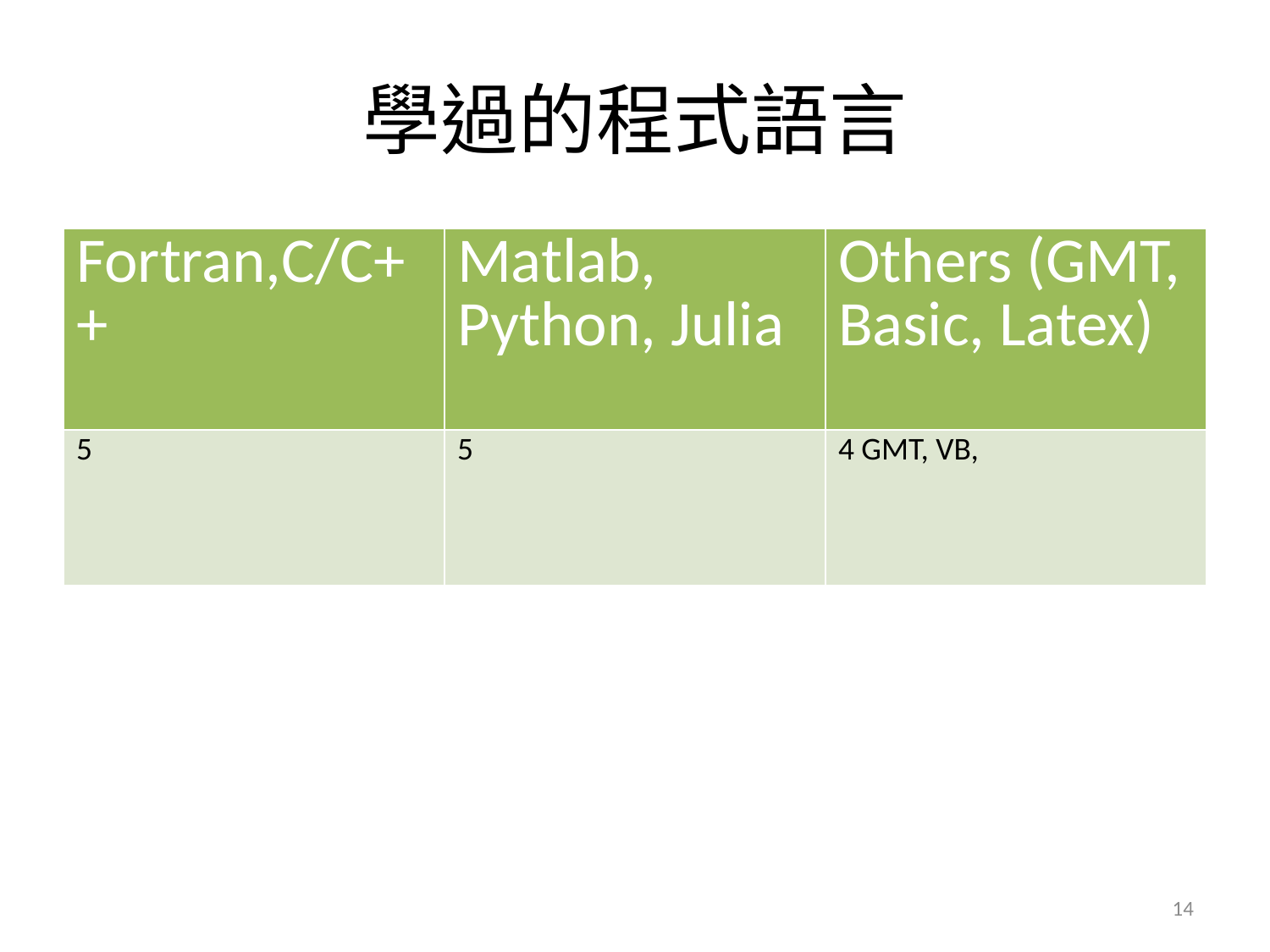

# 學過的程式語言
| Fortran,C/C++ | Matlab, Python, Julia | Others (GMT, Basic, Latex) |
| --- | --- | --- |
| 5 | 5 | 4 GMT, VB, |
14